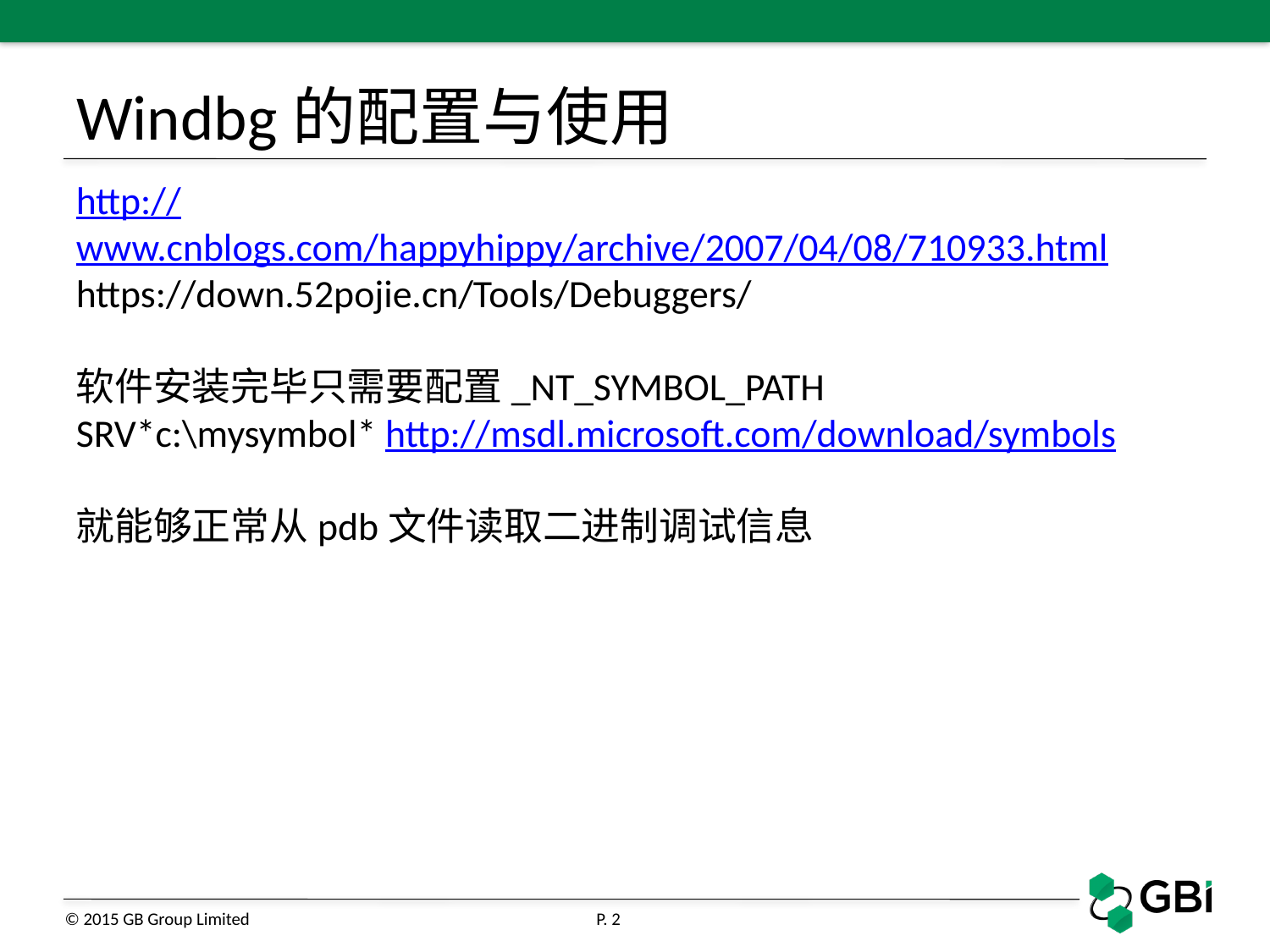

# Windbg的配置与使用
http://www.cnblogs.com/happyhippy/archive/2007/04/08/710933.html
https://down.52pojie.cn/Tools/Debuggers/

软件安装完毕只需要配置_NT_SYMBOL_PATH
SRV*c:\mysymbol* http://msdl.microsoft.com/download/symbols

就能够正常从pdb文件读取二进制调试信息